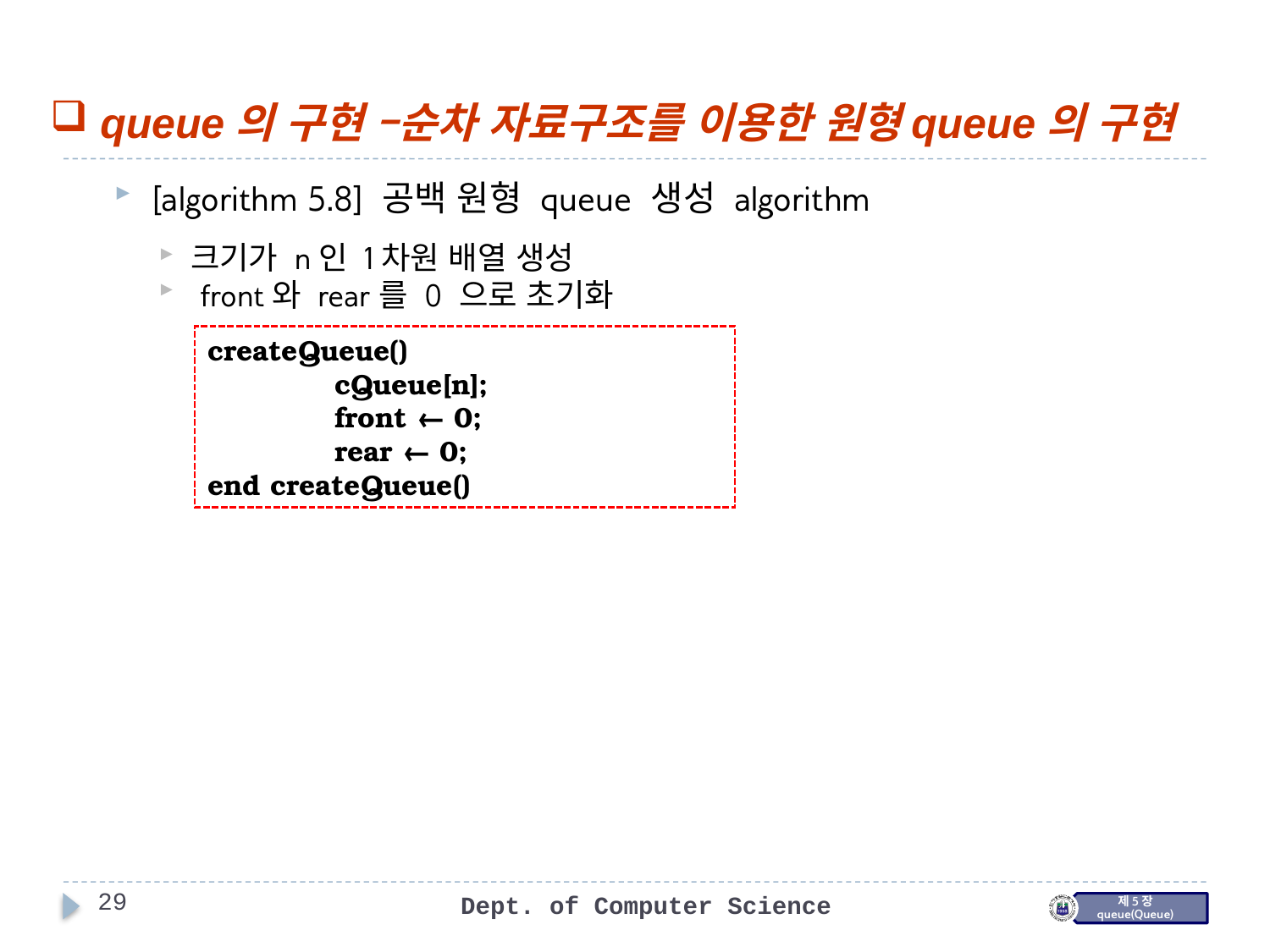

queue의 구현 –순차 자료구조를 이용한 원형queue의 구현
[algorithm 5.8] 공백 원형 queue 생성 algorithm
크기가 n인 1차원 배열 생성
 front와 rear를 0 으로 초기화

createQueue()
	cQueue[n];
	front ← 0;
	rear ← 0;
end createQueue()
29
Dept. of Computer Science